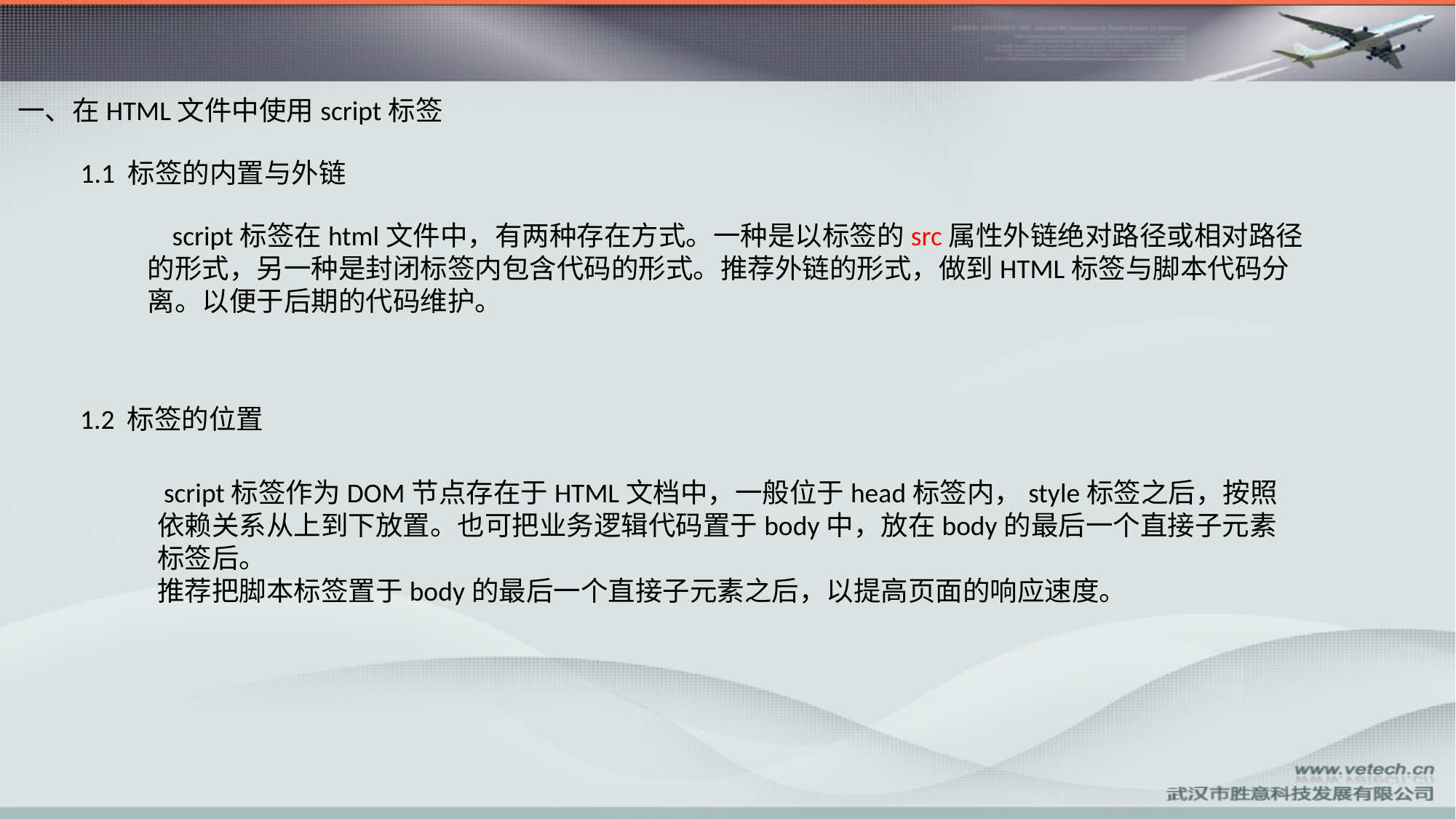

一、在HTML文件中使用script标签
1.1 标签的内置与外链
    script标签在html文件中，有两种存在方式。一种是以标签的src属性外链绝对路径或相对路径的形式，另一种是封闭标签内包含代码的形式。推荐外链的形式，做到HTML标签与脚本代码分离。以便于后期的代码维护。
1.2 标签的位置
 script标签作为DOM节点存在于HTML文档中，一般位于head标签内，style标签之后，按照依赖关系从上到下放置。也可把业务逻辑代码置于body中，放在body的最后一个直接子元素标签后。
推荐把脚本标签置于body的最后一个直接子元素之后，以提高页面的响应速度。